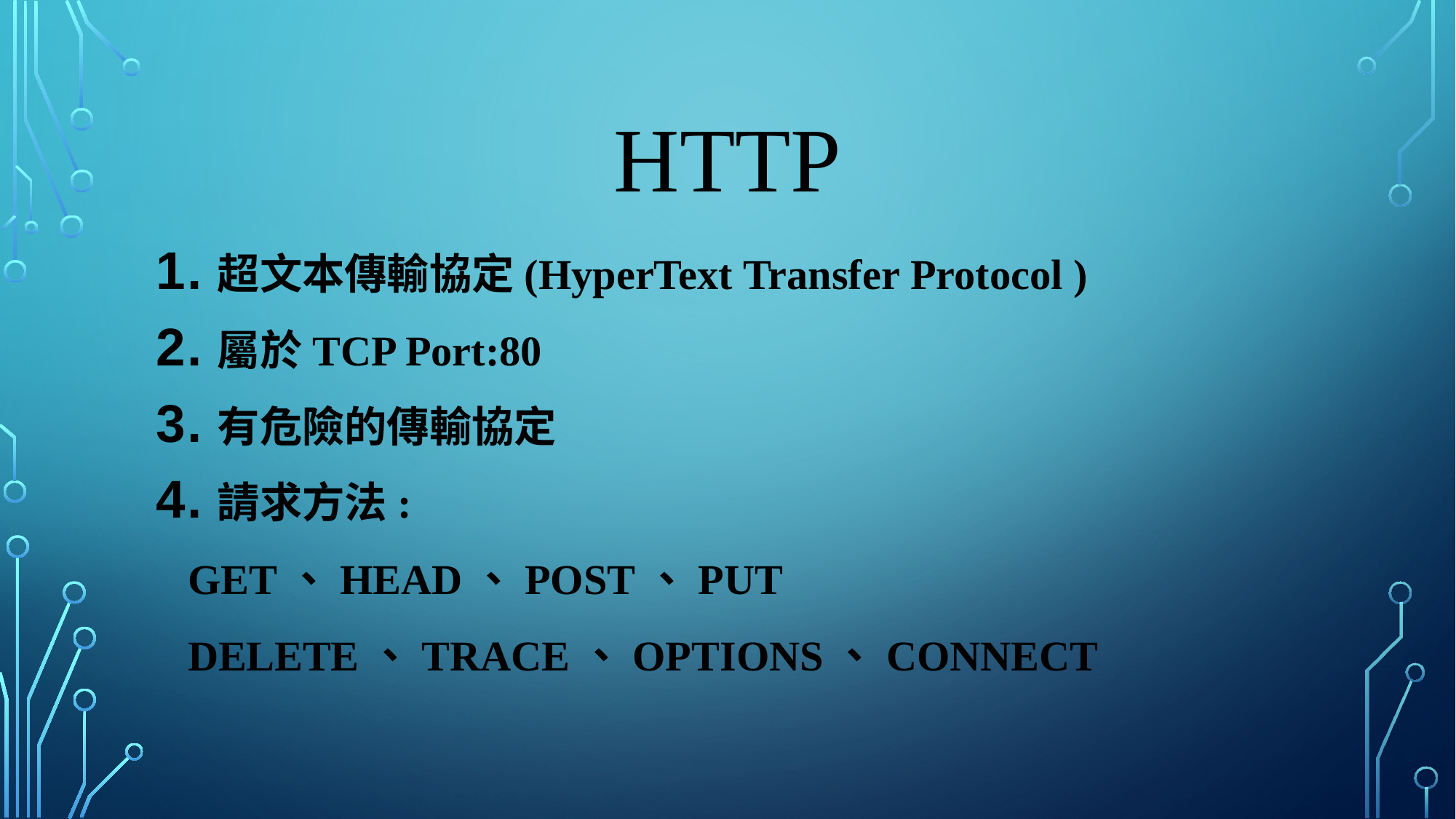

# http
超文本傳輸協定(HyperText Transfer Protocol )
屬於TCP Port:80
有危險的傳輸協定
請求方法:
   GET、HEAD、POST、PUT
   DELETE、TRACE、OPTIONS、CONNECT